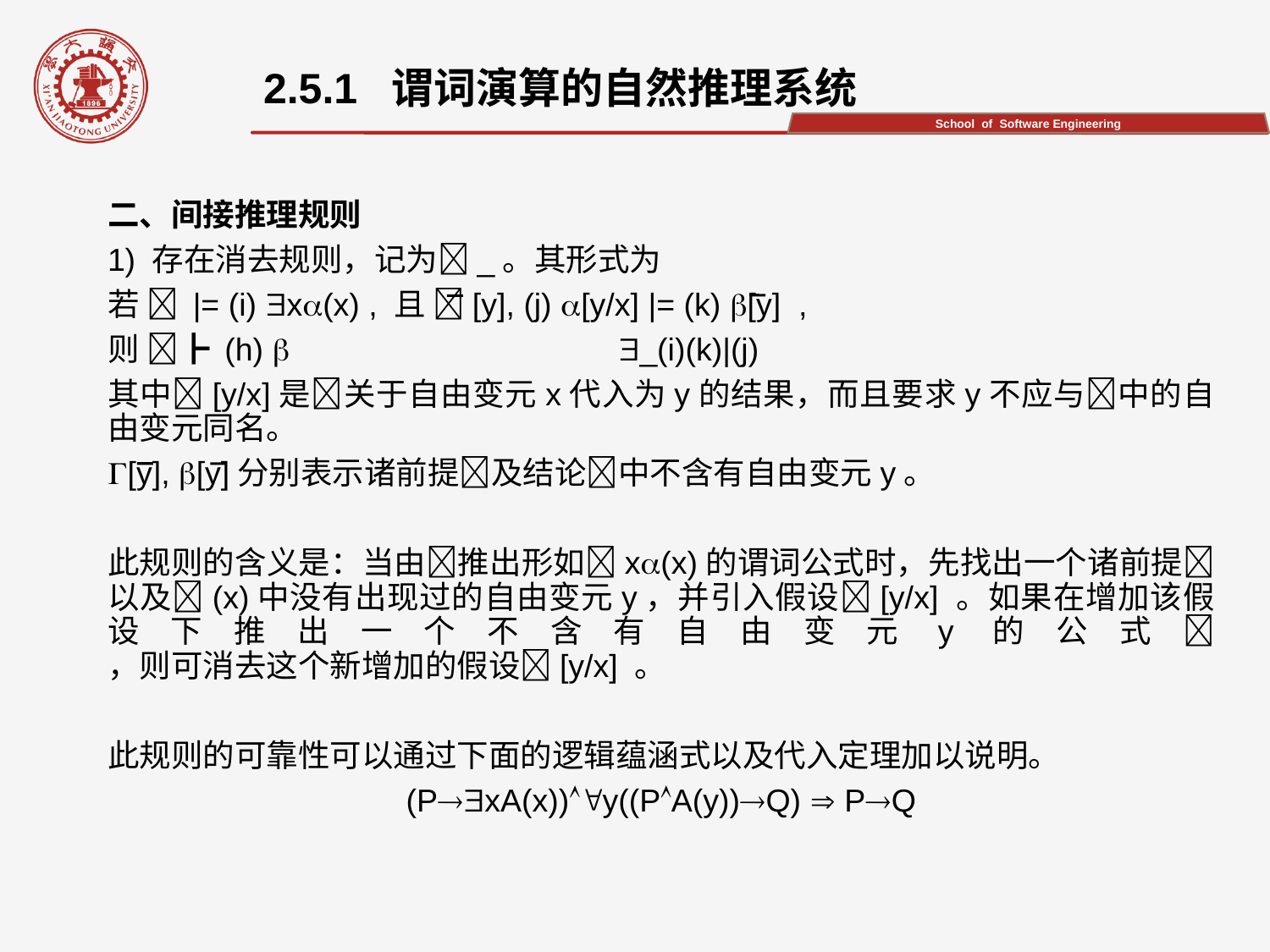

2.5.1  谓词演算的自然推理系统

二、间接推理规则
1) 存在消去规则，记为∃_。其形式为
若 Γ |= (i) ∃xα(x) , 且 Γ[y], (j) α[y/x] |= (k) β[y]  ,
则 Γ┣ (h) β                                     ∃_(i)(k)|(j)
其中α[y/x]是α关于自由变元x代入为y的结果，而且要求y不应与α中的自由变元同名。
Γ[y], β[y]分别表示诸前提Γ及结论β中不含有自由变元y。

此规则的含义是：当由Γ推出形如∃xα(x)的谓词公式时，先找出一个诸前提Γ以及α(x)中没有出现过的自由变元y，并引入假设α[y/x] 。如果在增加该假设下推出一个不含有自由变元y的公式β ，则可消去这个新增加的假设α[y/x] 。

此规则的可靠性可以通过下面的逻辑蕴涵式以及代入定理加以说明。
(P→∃xA(x))∧∀y((P∧A(y))→Q) ⇒ P→Q